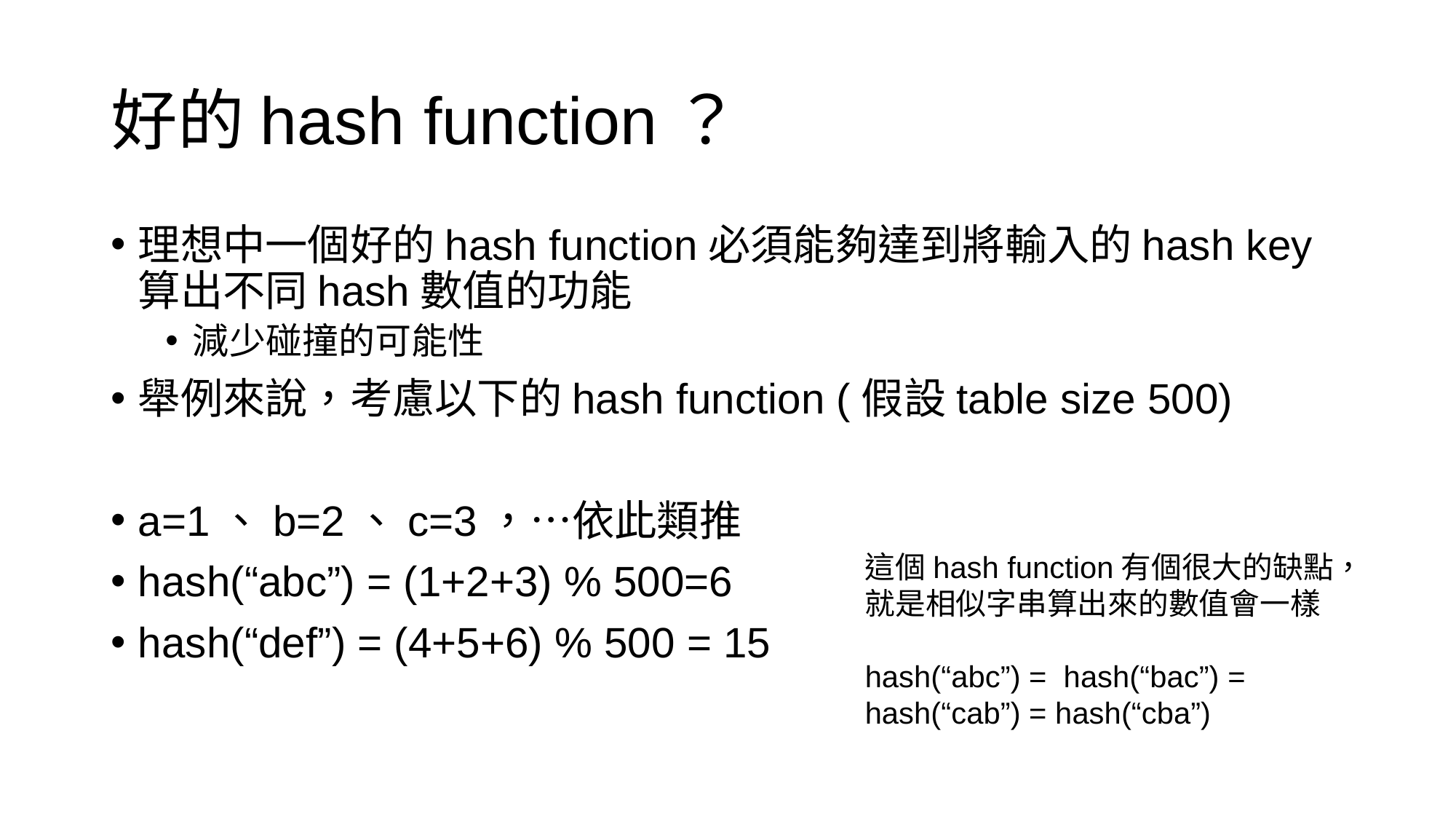

# 好的hash function？
理想中一個好的hash function必須能夠達到將輸入的hash key算出不同hash數值的功能
減少碰撞的可能性
舉例來說，考慮以下的hash function (假設table size 500)

a=1、b=2、c=3，…依此類推
hash(“abc”) = (1+2+3) % 500=6
hash(“def”) = (4+5+6) % 500 = 15
這個hash function有個很大的缺點，就是相似字串算出來的數值會一樣

hash(“abc”) =  hash(“bac”) = hash(“cab”) = hash(“cba”)